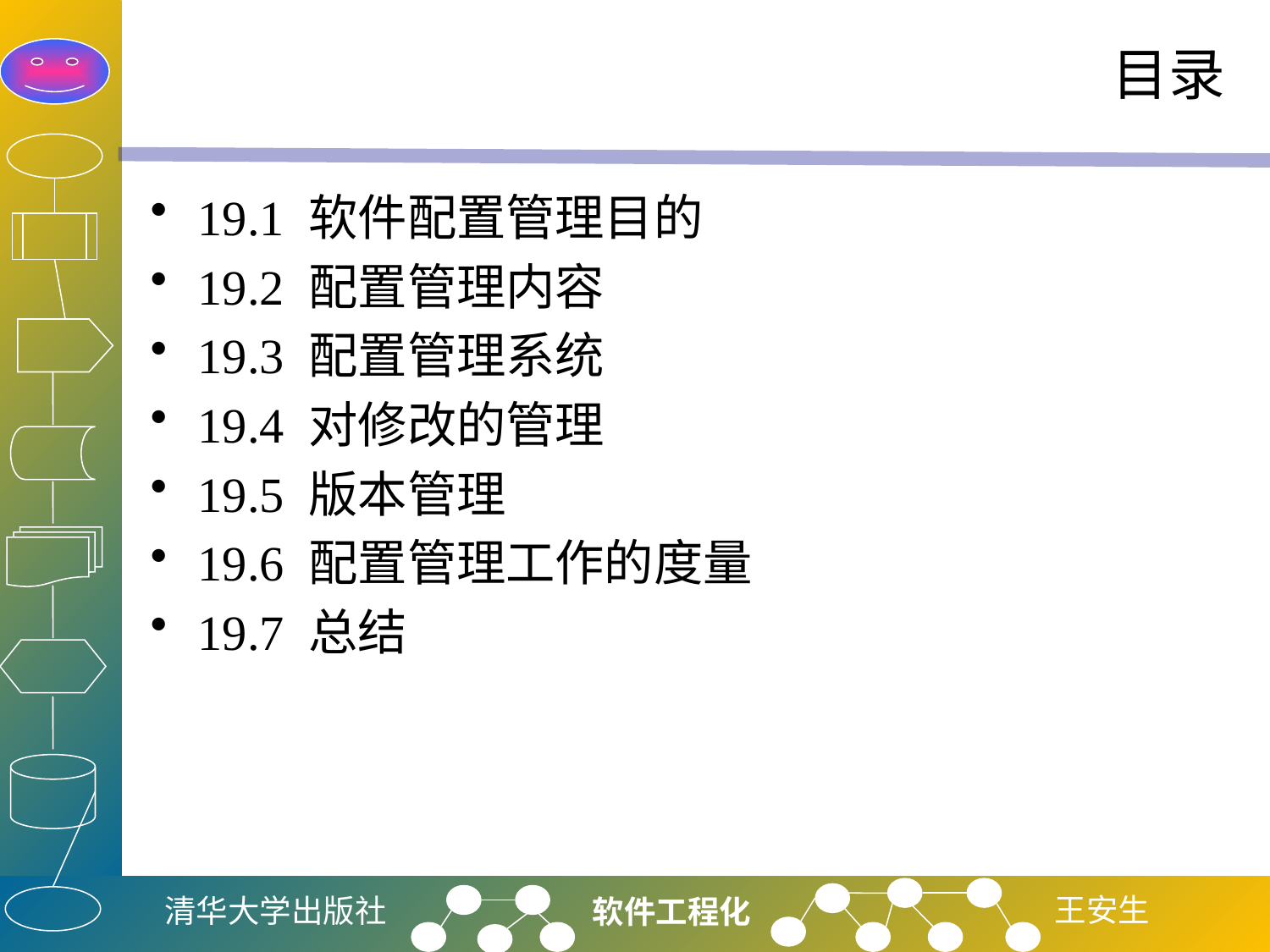

# 目录
19.1 软件配置管理目的
19.2 配置管理内容
19.3 配置管理系统
19.4 对修改的管理
19.5 版本管理
19.6 配置管理工作的度量
19.7 总结